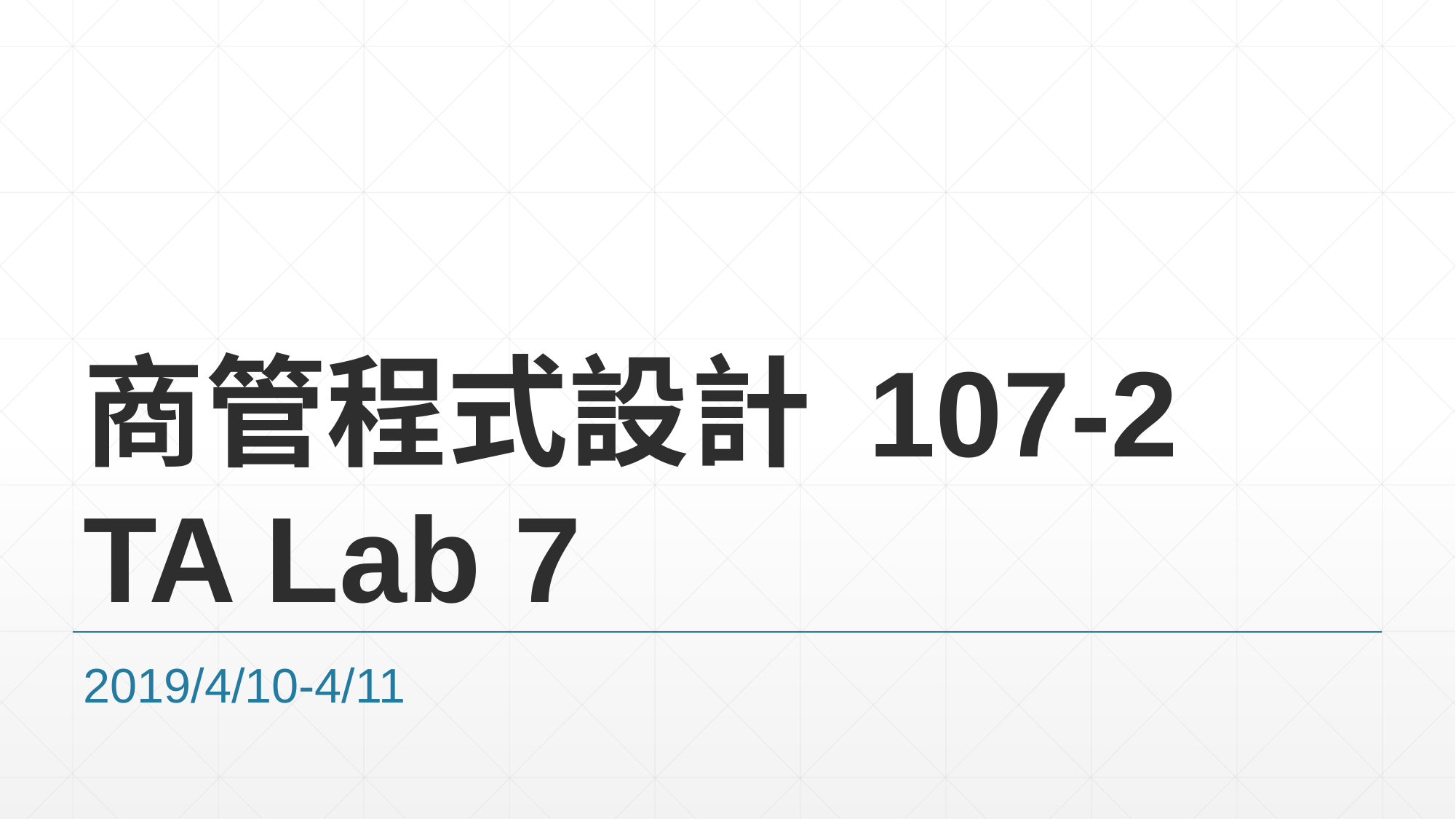

# 商管程式設計 107-2 TA Lab 7
2019/4/10-4/11